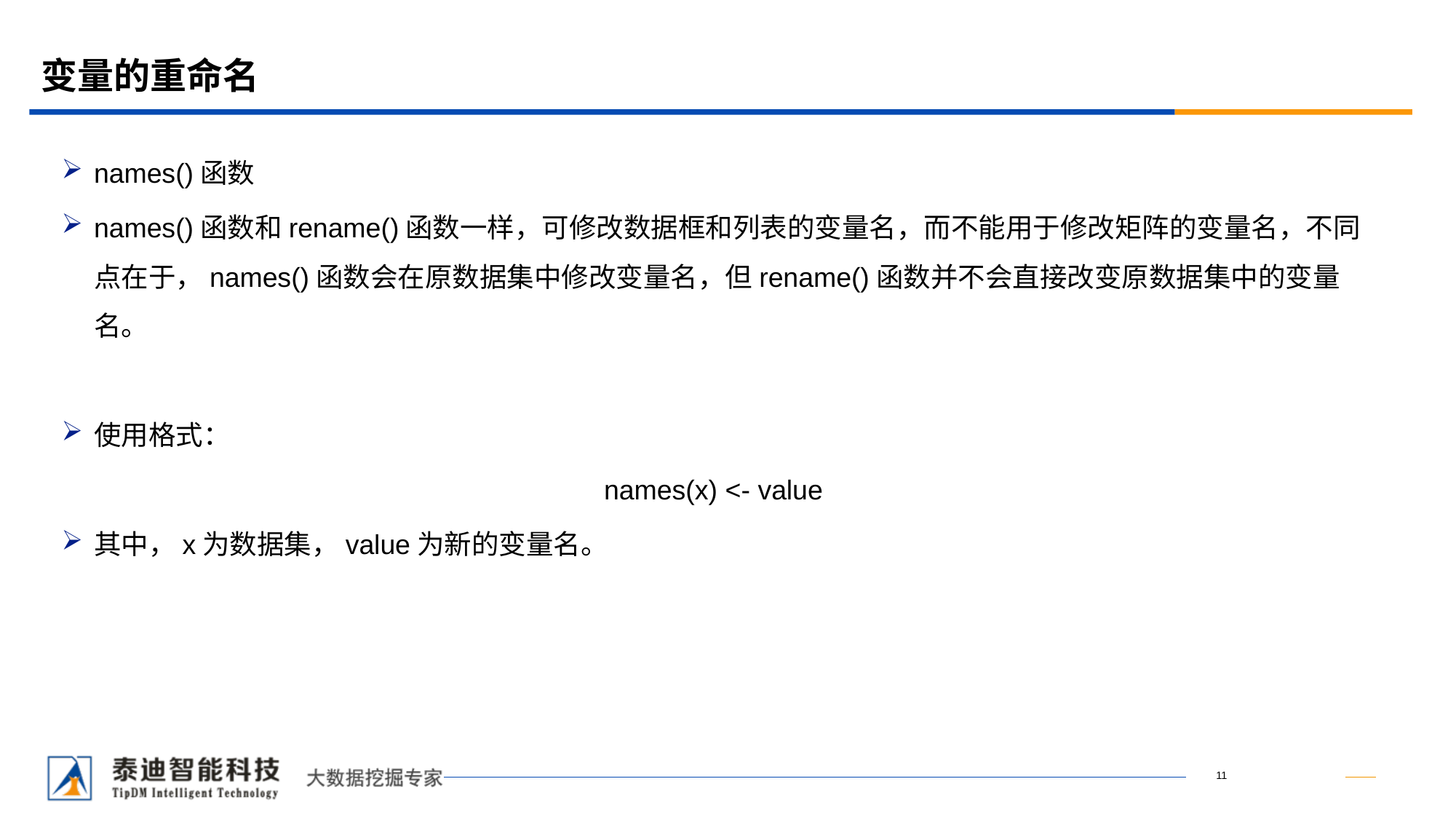

# 变量的重命名
names()函数
names()函数和rename()函数一样，可修改数据框和列表的变量名，而不能用于修改矩阵的变量名，不同点在于，names()函数会在原数据集中修改变量名，但rename()函数并不会直接改变原数据集中的变量名。

使用格式：
names(x) <- value
其中，x为数据集，value为新的变量名。